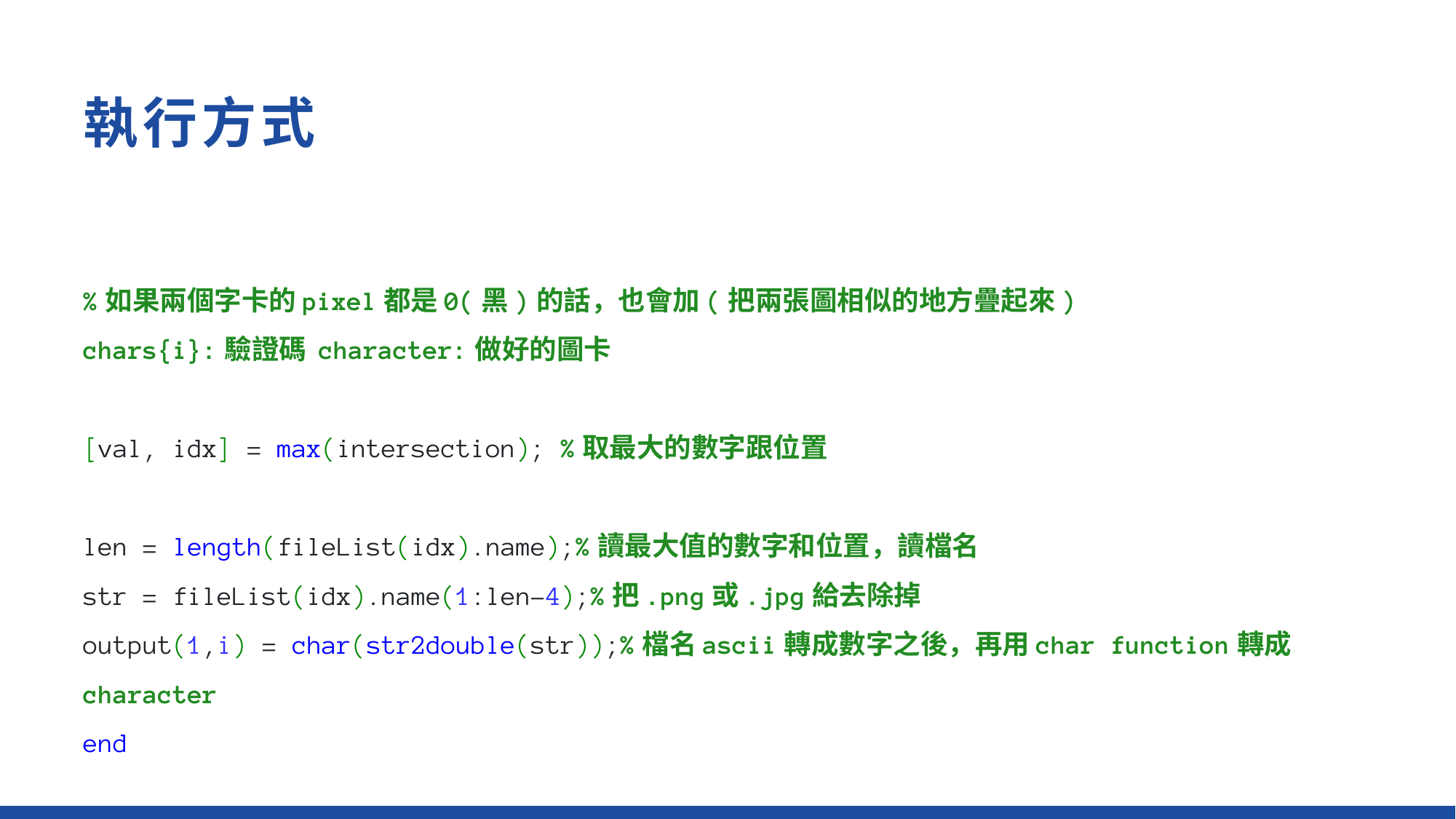

# 執行方式

%如果兩個字卡的pixel都是0(黑)的話，也會加(把兩張圖相似的地方疊起來)
chars{i}:驗證碼 character:做好的圖卡

[val, idx] = max(intersection); %取最大的數字跟位置

len = length(fileList(idx).name);%讀最大值的數字和位置，讀檔名
str = fileList(idx).name(1:len-4);%把.png或.jpg給去除掉
output(1,i) = char(str2double(str));%檔名ascii轉成數字之後，再用char function轉成character
end